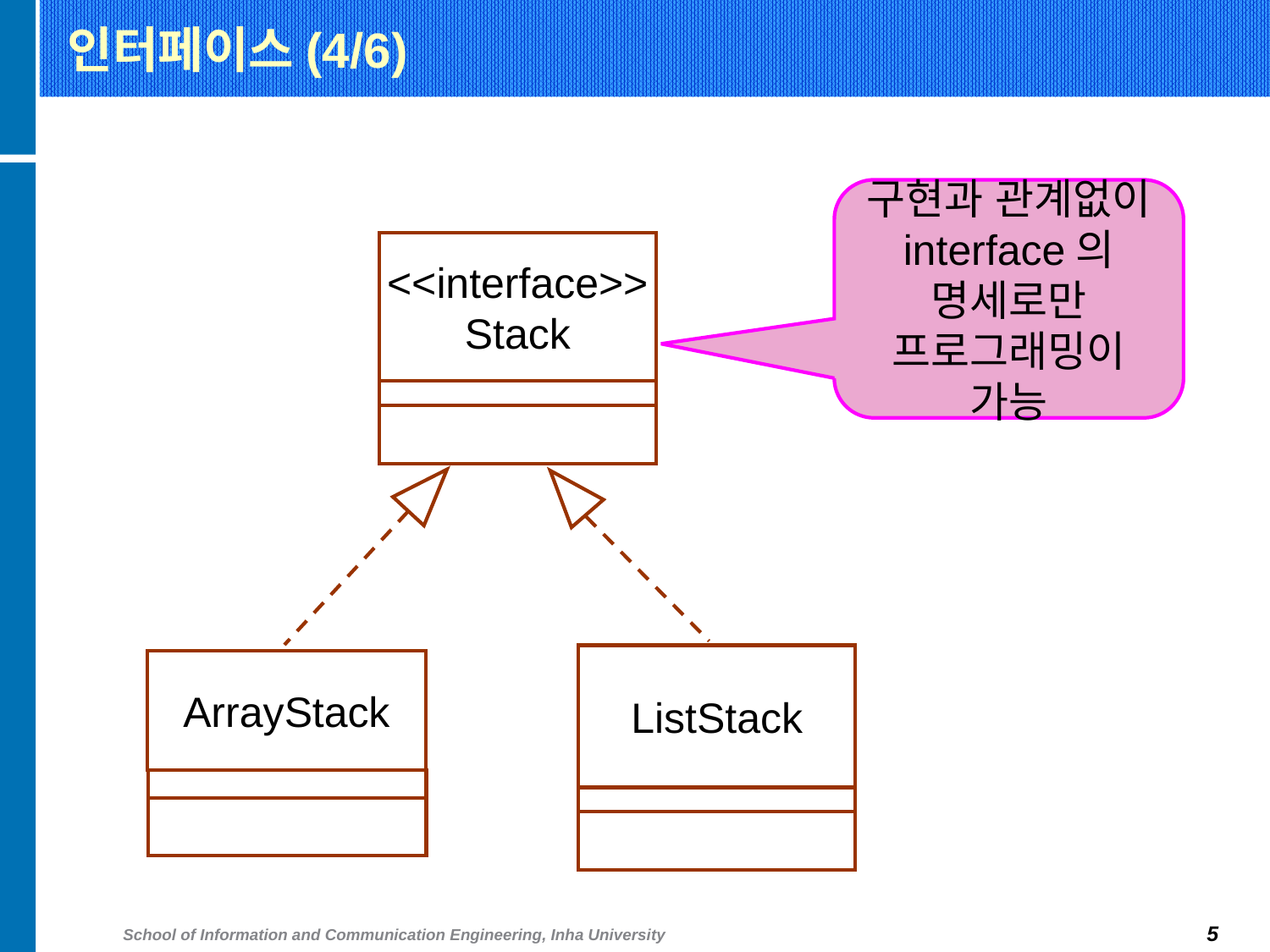

# 인터페이스(4/6)
구현과 관계없이 interface의 명세로만 프로그래밍이 가능
<<interface>>
Stack

ListStack
ArrayStack